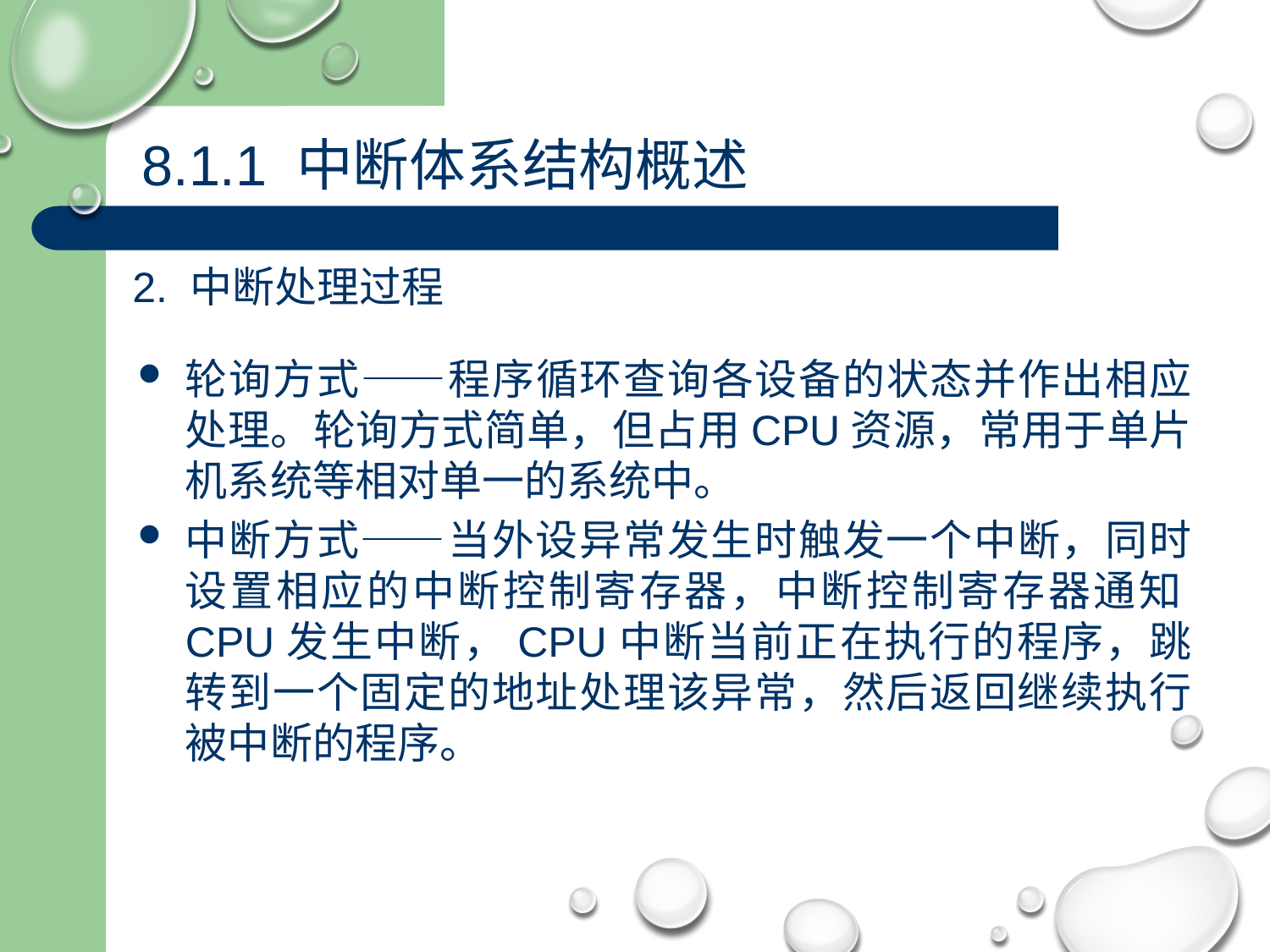

8.1.1 中断体系结构概述
2. 中断处理过程
轮询方式——程序循环查询各设备的状态并作出相应处理。轮询方式简单，但占用CPU资源，常用于单片机系统等相对单一的系统中。
中断方式——当外设异常发生时触发一个中断，同时设置相应的中断控制寄存器，中断控制寄存器通知CPU发生中断，CPU中断当前正在执行的程序，跳转到一个固定的地址处理该异常，然后返回继续执行被中断的程序。